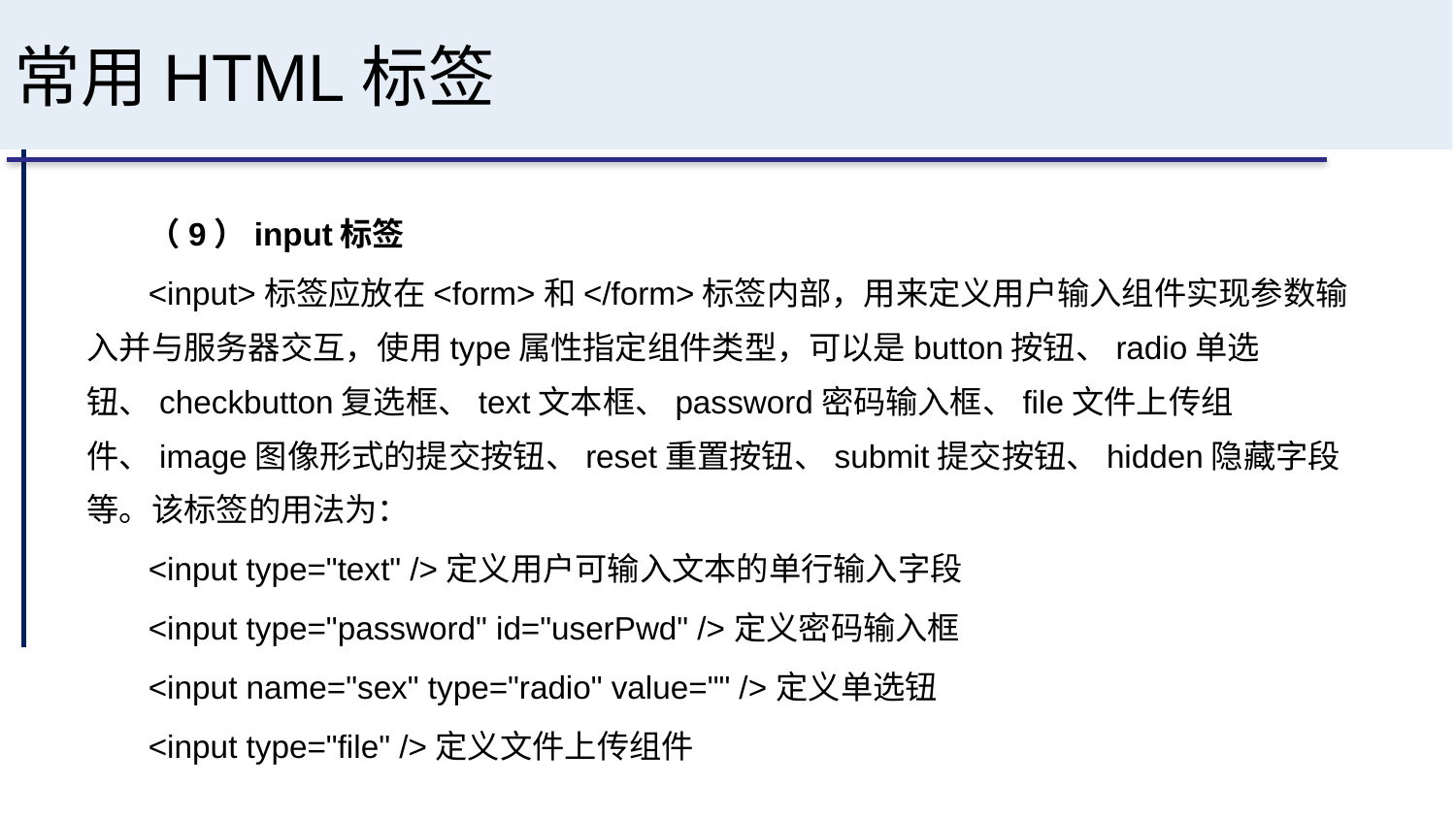

# 常用HTML标签
（9）input标签
<input>标签应放在<form>和</form>标签内部，用来定义用户输入组件实现参数输入并与服务器交互，使用type属性指定组件类型，可以是button按钮、radio单选钮、checkbutton复选框、text文本框、password密码输入框、file文件上传组件、image图像形式的提交按钮、reset重置按钮、submit提交按钮、hidden隐藏字段等。该标签的用法为：
<input type="text" />定义用户可输入文本的单行输入字段
<input type="password" id="userPwd" />定义密码输入框
<input name="sex" type="radio" value="" />定义单选钮
<input type="file" />定义文件上传组件